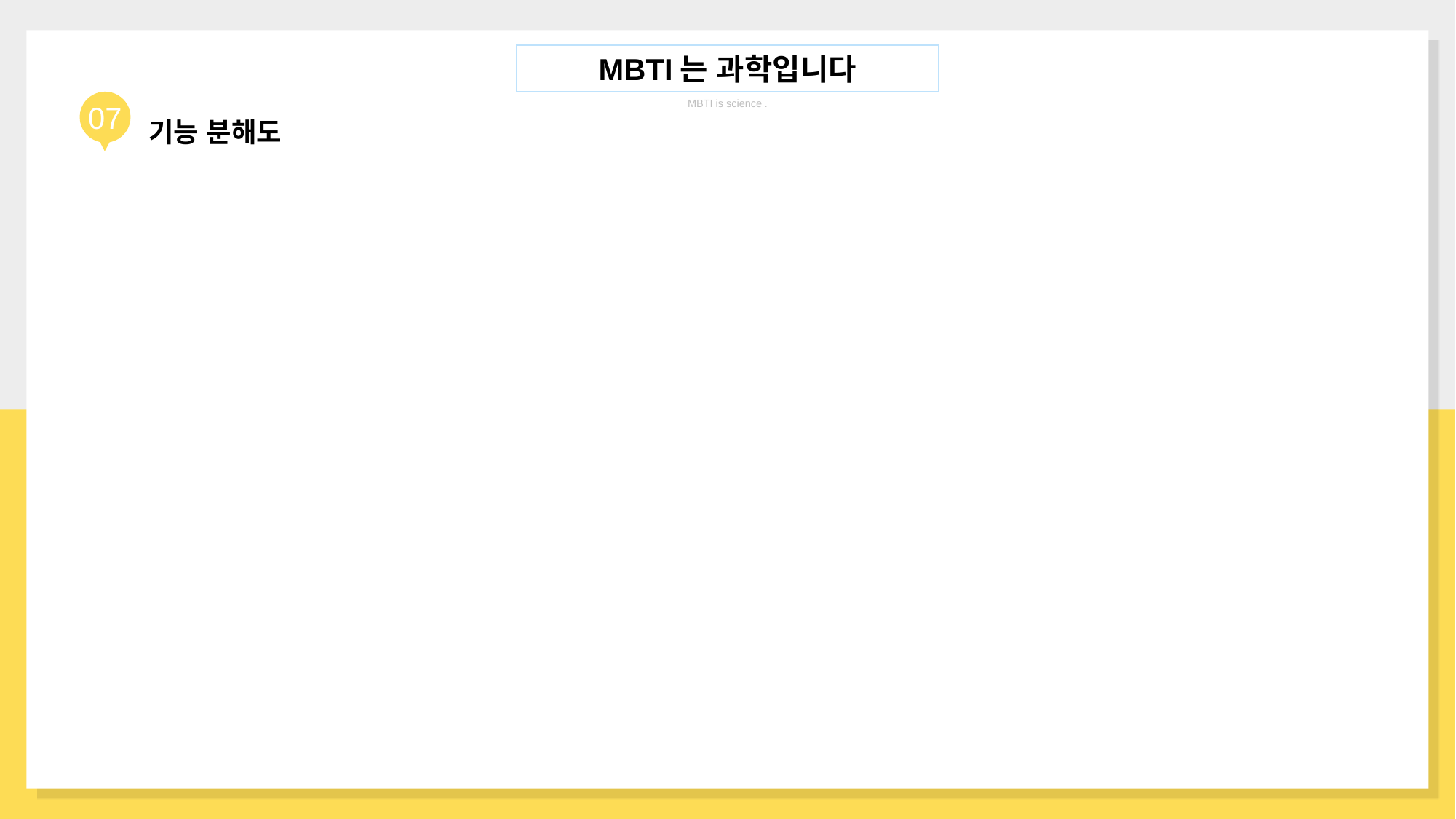

MBTI is science .
MBTI는 과학입니다
07
기능 분해도